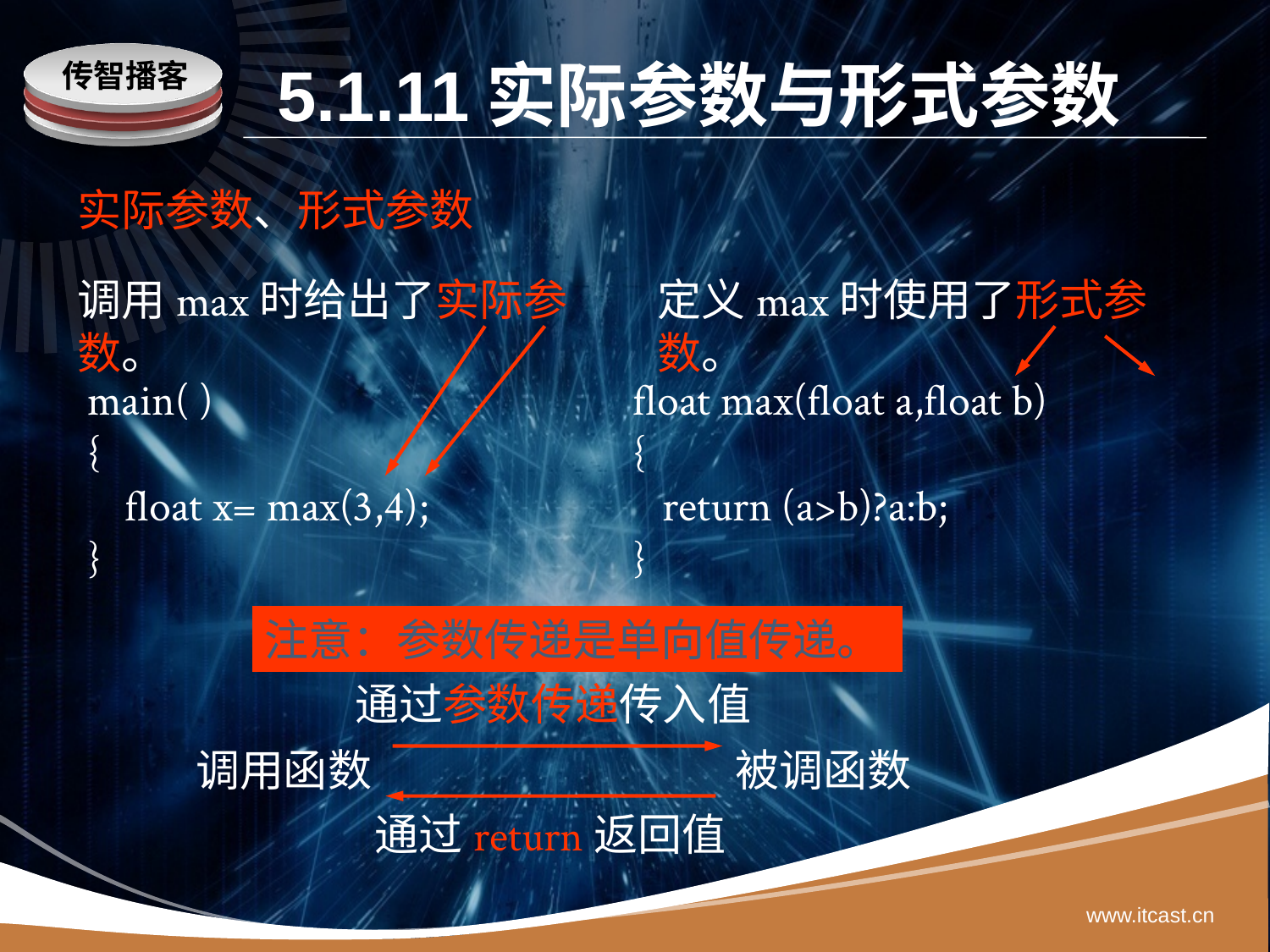

# 5.1.11实际参数与形式参数
实际参数、形式参数
调用max时给出了实际参数。
定义max时使用了形式参数。

main( )
{
float x= max(3,4);
}
float max(float a,float b)
{
   return (a>b)?a:b;
}
注意：参数传递是单向值传递。
通过参数传递传入值
被调函数
调用函数

通过return返回值
www.itcast.cn